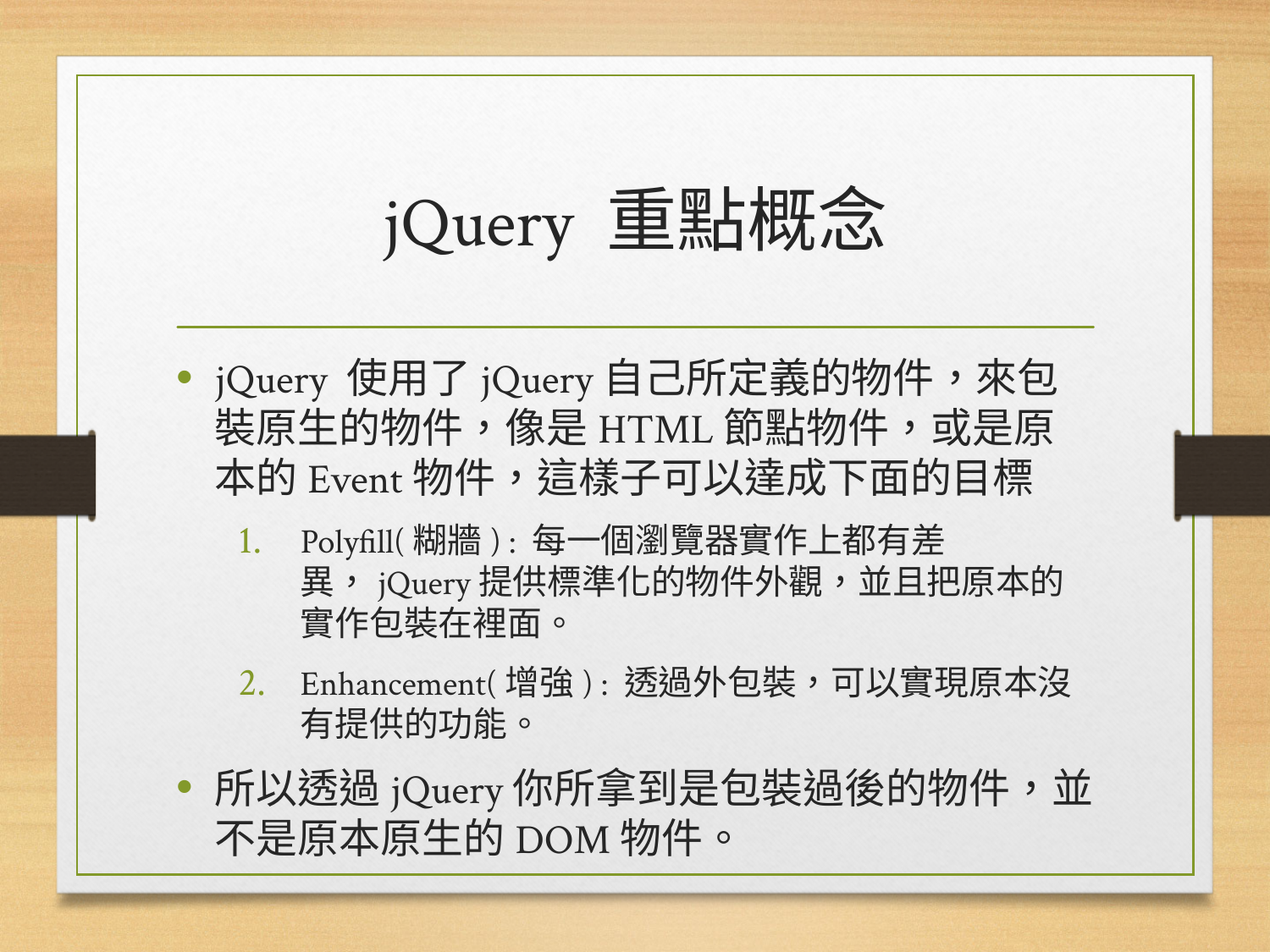

# jQuery 重點概念
jQuery 使用了jQuery自己所定義的物件，來包裝原生的物件，像是HTML節點物件，或是原本的Event物件，這樣子可以達成下面的目標
Polyfill(糊牆) : 每一個瀏覽器實作上都有差異，jQuery提供標準化的物件外觀，並且把原本的實作包裝在裡面。
Enhancement(增強) : 透過外包裝，可以實現原本沒有提供的功能。
所以透過jQuery你所拿到是包裝過後的物件，並不是原本原生的DOM物件。